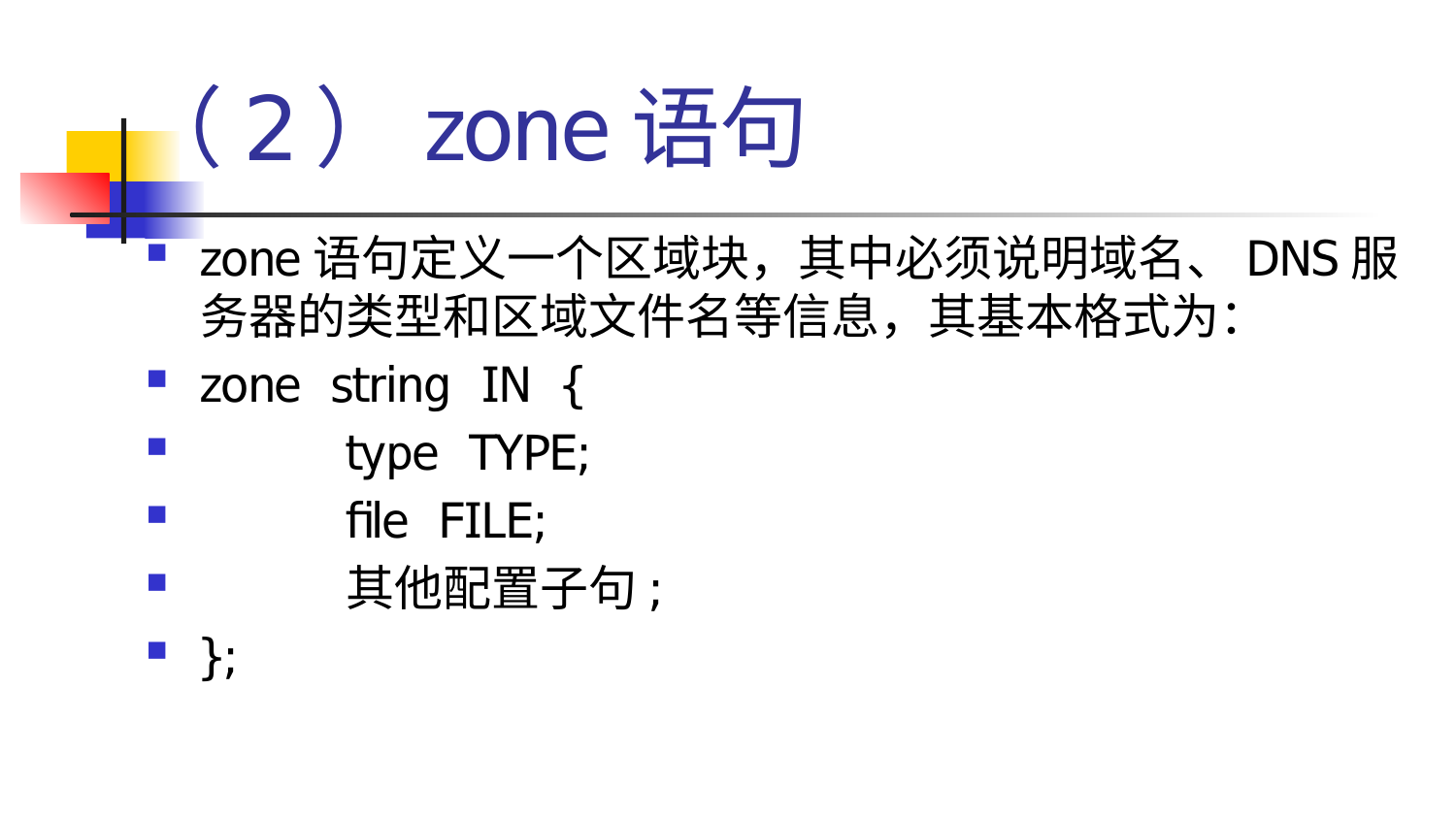

# （2）zone语句
zone语句定义一个区域块，其中必须说明域名、DNS服务器的类型和区域文件名等信息，其基本格式为：
zone  string  IN  {
	type  TYPE;
	file  FILE;
	其他配置子句;
};